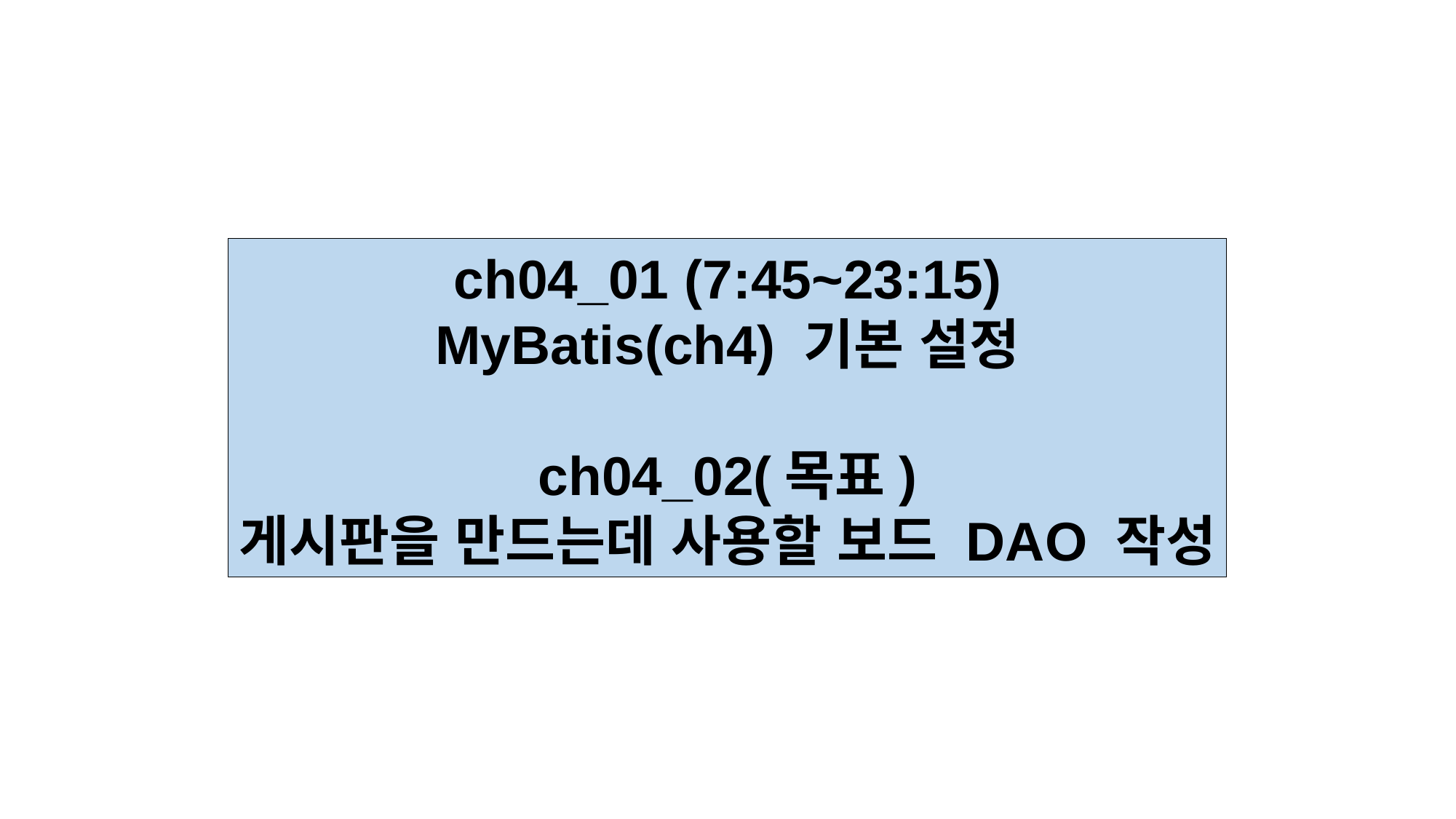

ch04_01 (7:45~23:15)
MyBatis(ch4) 기본 설정

ch04_02(목표)
게시판을 만드는데 사용할 보드 DAO 작성